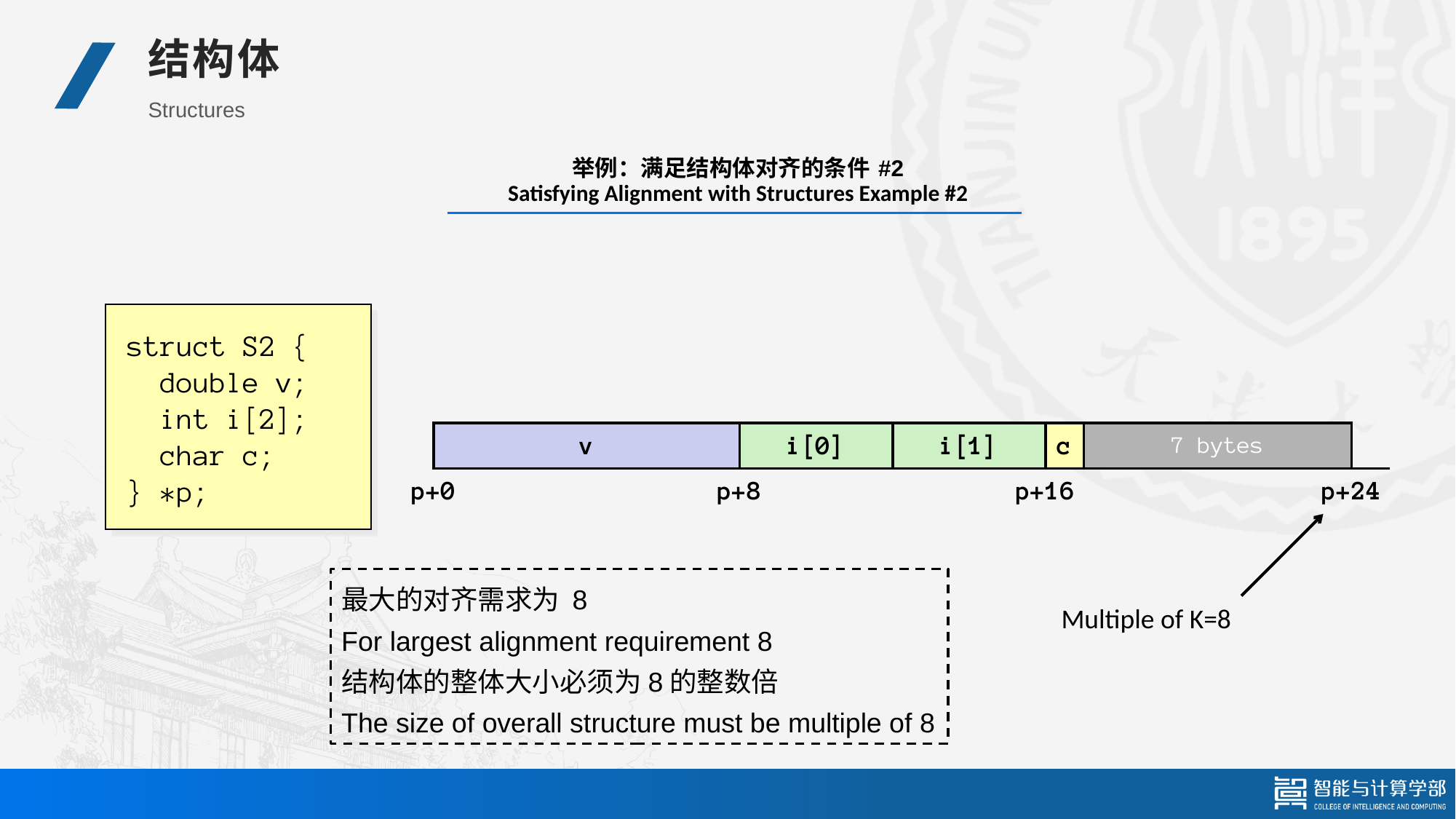

结构体
Structures
# 举例：满足结构体对齐的条件 #2 Satisfying Alignment with Structures Example #2
struct S2 {
  double v;
  int i[2];
  char c;
} *p;
|  | v |  |  |  |  |  |  | i[0] |  |  |  | i[1] |  |  |  | c | 7 bytes |  |  |  |  |  |  |  |
| --- | --- | --- | --- | --- | --- | --- | --- | --- | --- | --- | --- | --- | --- | --- | --- | --- | --- | --- | --- | --- | --- | --- | --- | --- |
| p+0 |  |  |  |  |  |  | p+8 |  |  |  |  |  |  |  | p+16 |  |  |  |  |  |  |  | p+24 |  |
最大的对齐需求为 8
For largest alignment requirement 8
结构体的整体大小必须为8的整数倍
The size of overall structure must be multiple of 8
Multiple of K=8